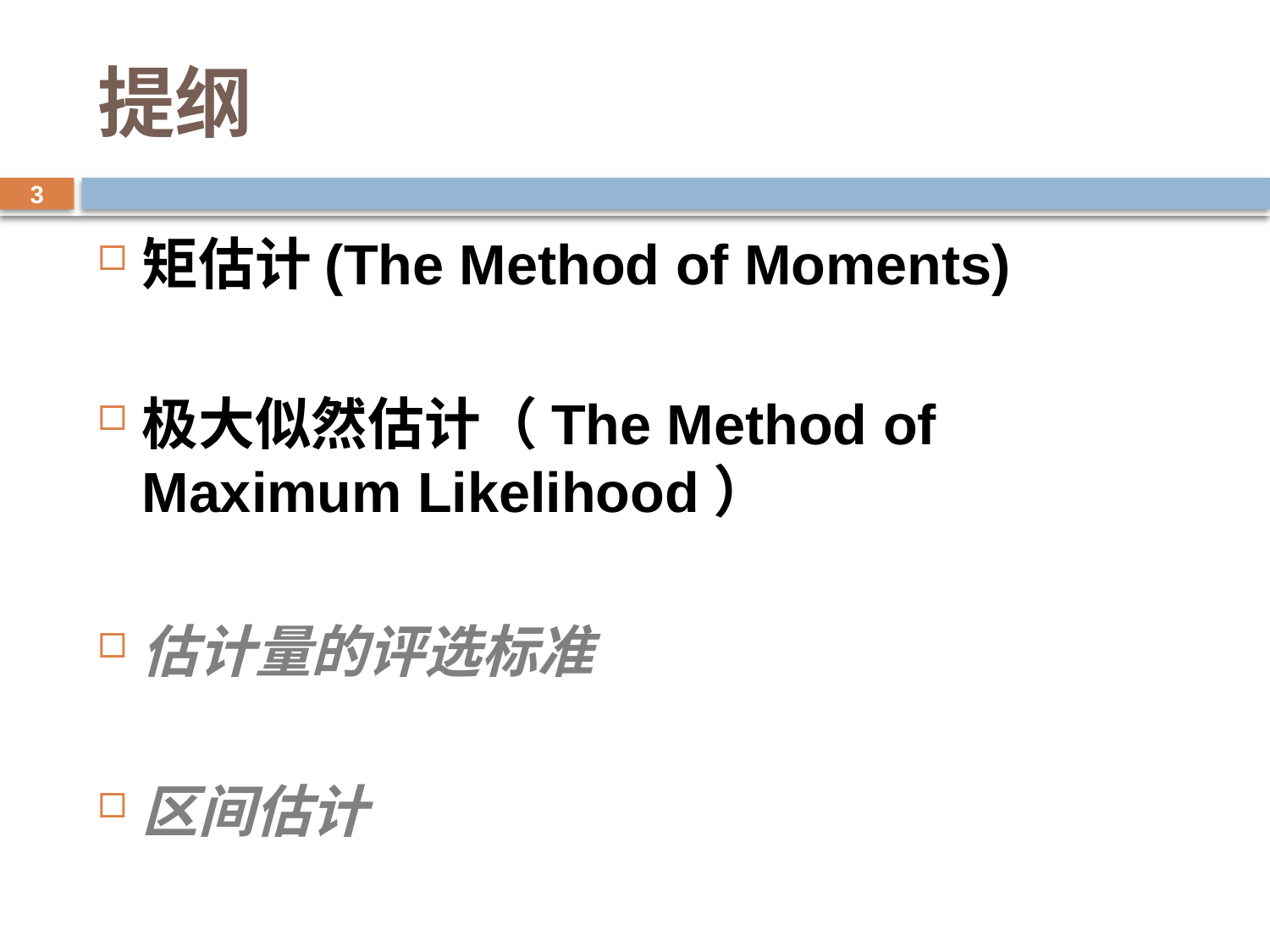

# 提纲
3
矩估计(The Method of Moments)

极大似然估计（The Method of Maximum Likelihood）

估计量的评选标准

区间估计